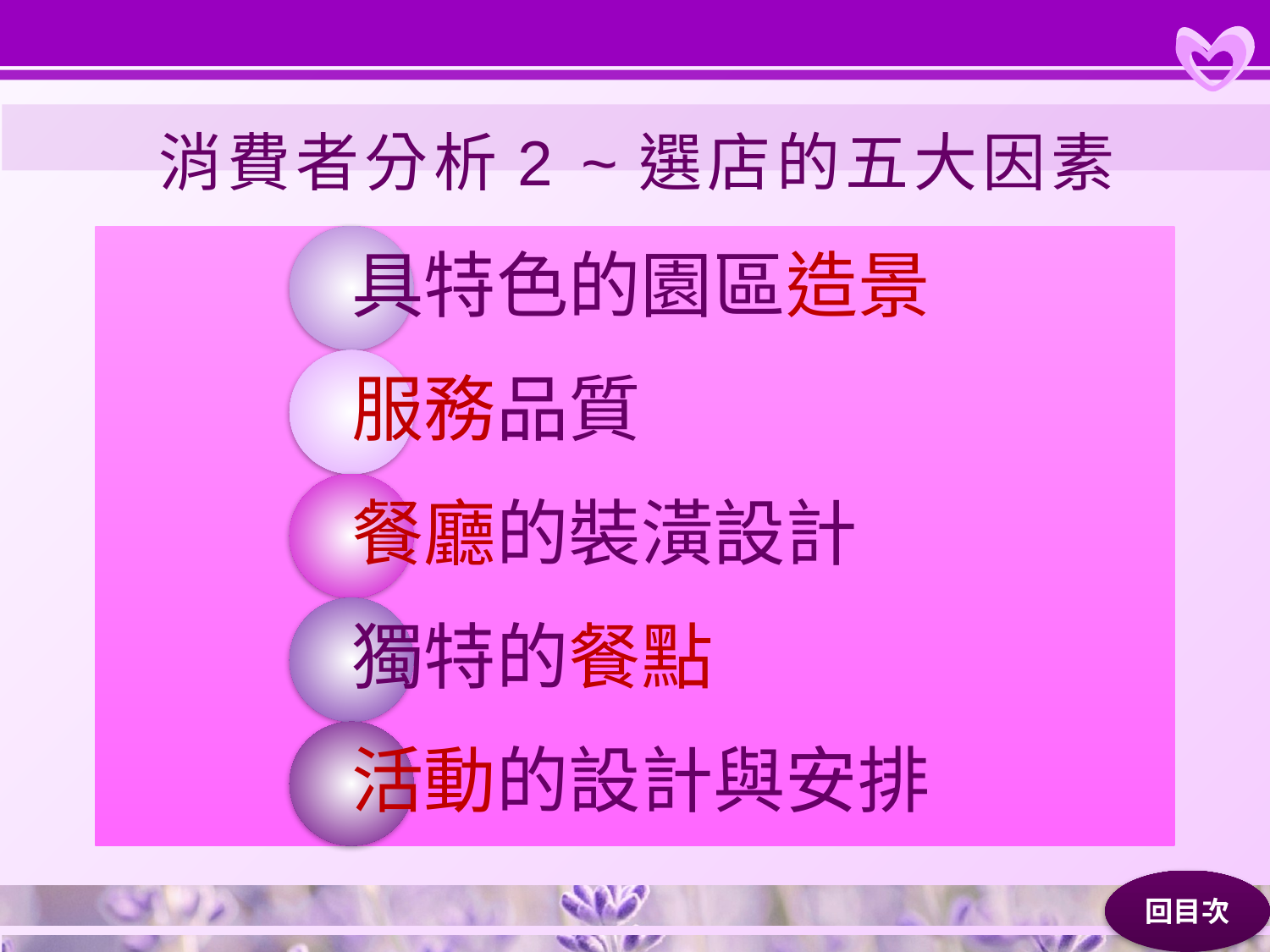

# 消費者分析2 ~選店的五大因素
具特色的園區造景
服務品質
餐廳的裝潢設計
獨特的餐點
活動的設計與安排
回目次